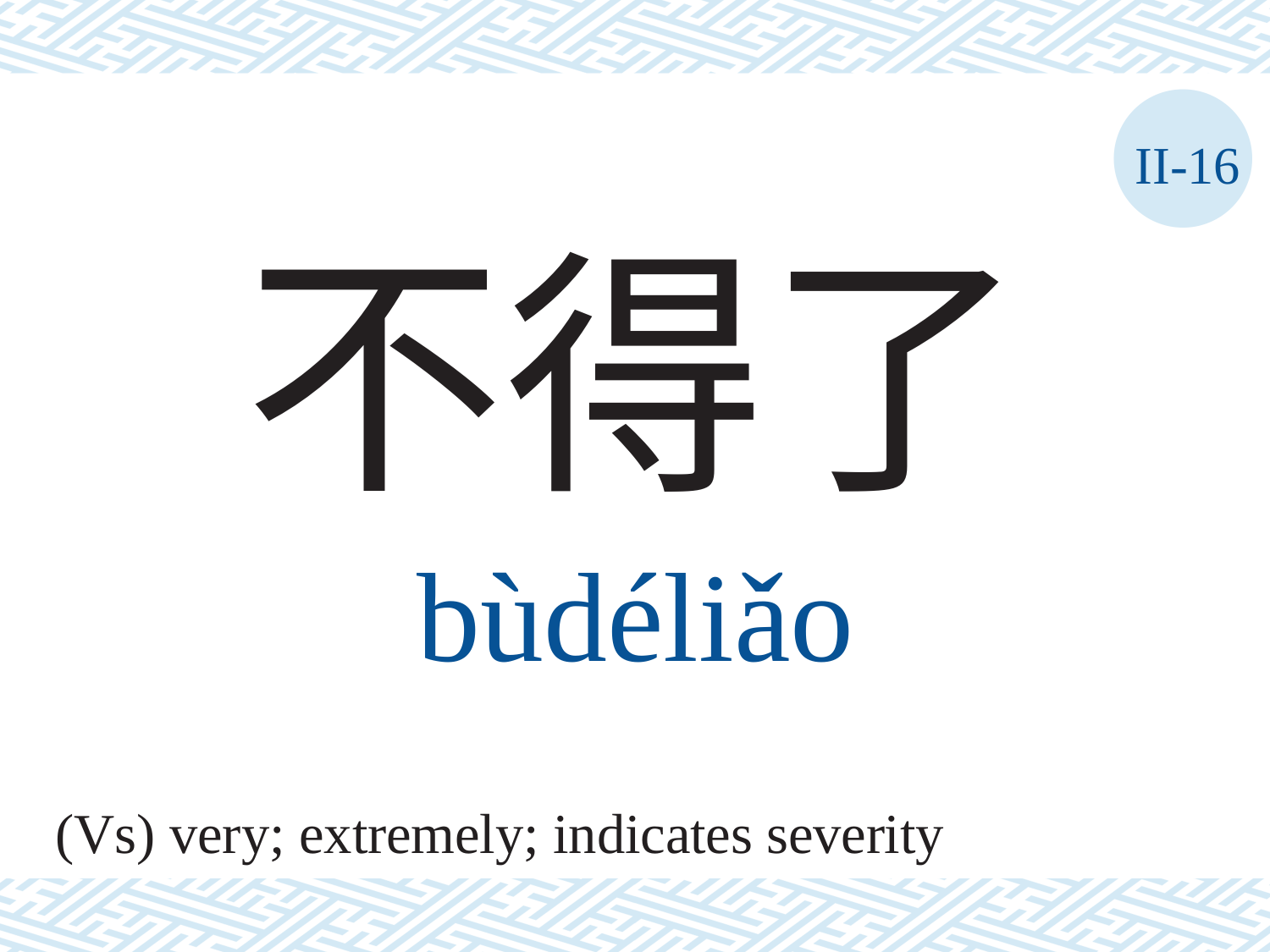

II-16
不得了
bùdéliǎo
(Vs) very; extremely; indicates severity